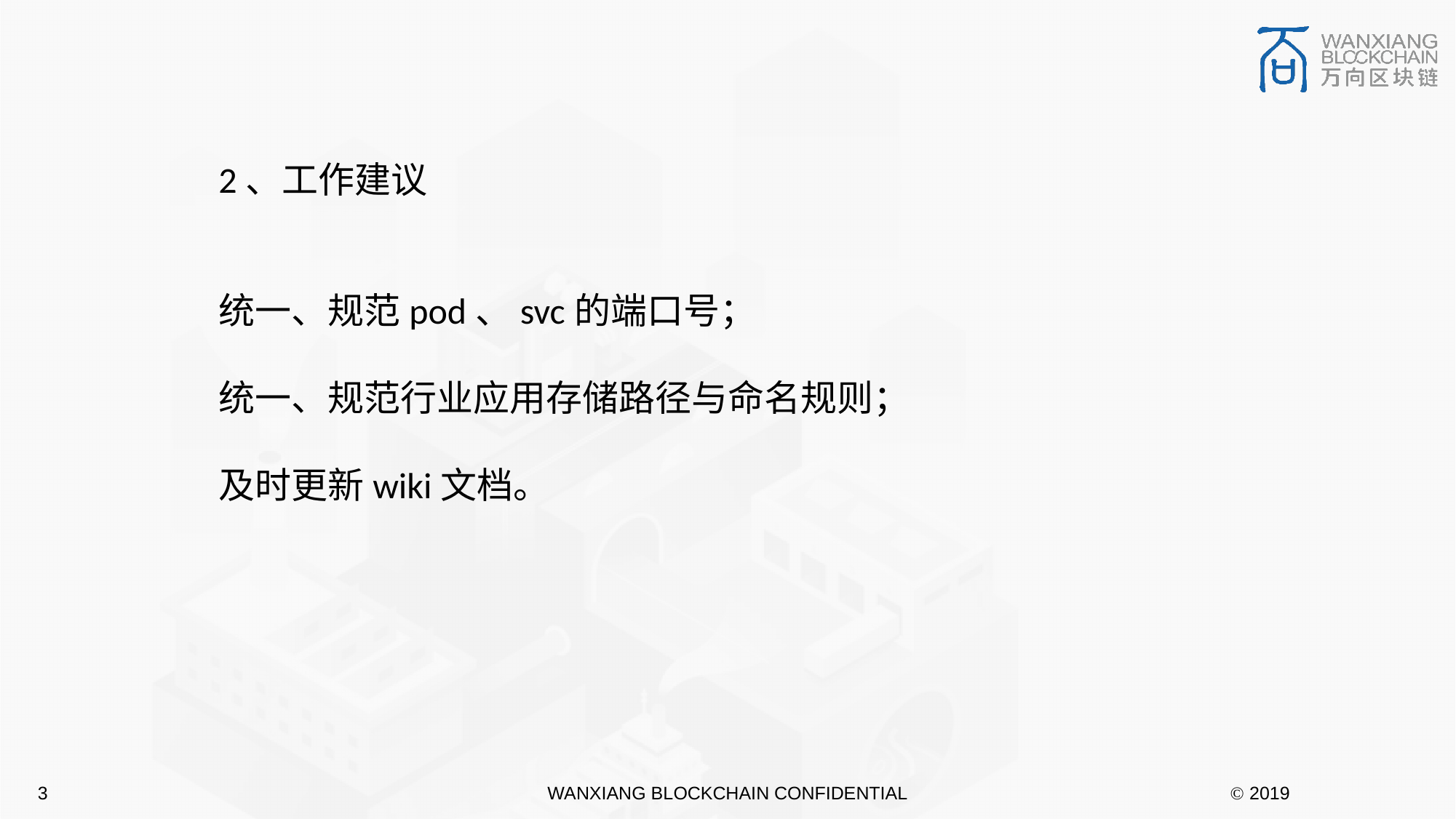

2、工作建议

统一、规范pod、svc的端口号；

统一、规范行业应用存储路径与命名规则；

及时更新wiki文档。